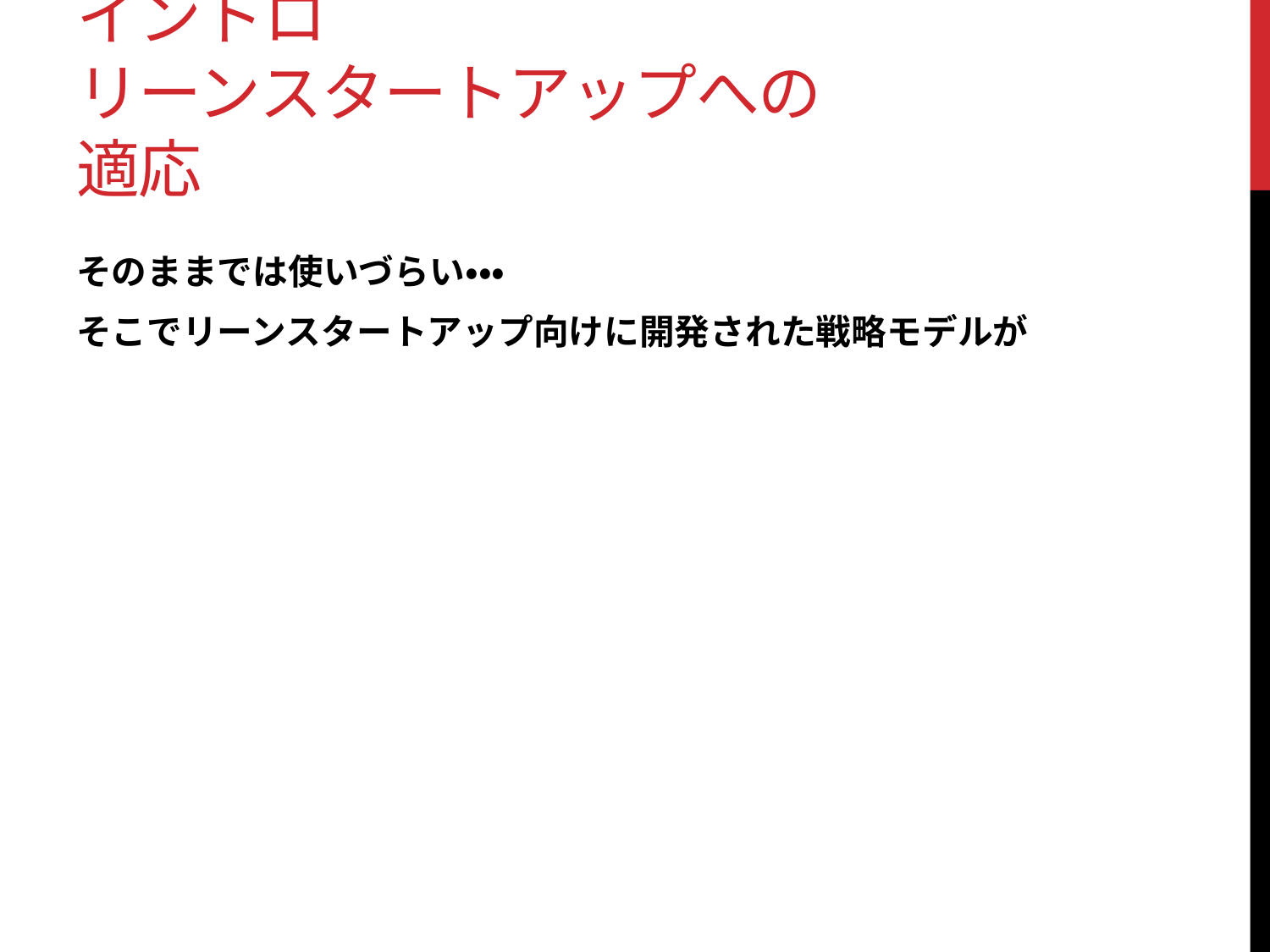

# イントロ リーンスタートアップへの適応
そのままでは使いづらい・・・
そこでリーンスタートアップ向けに開発された戦略モデルが